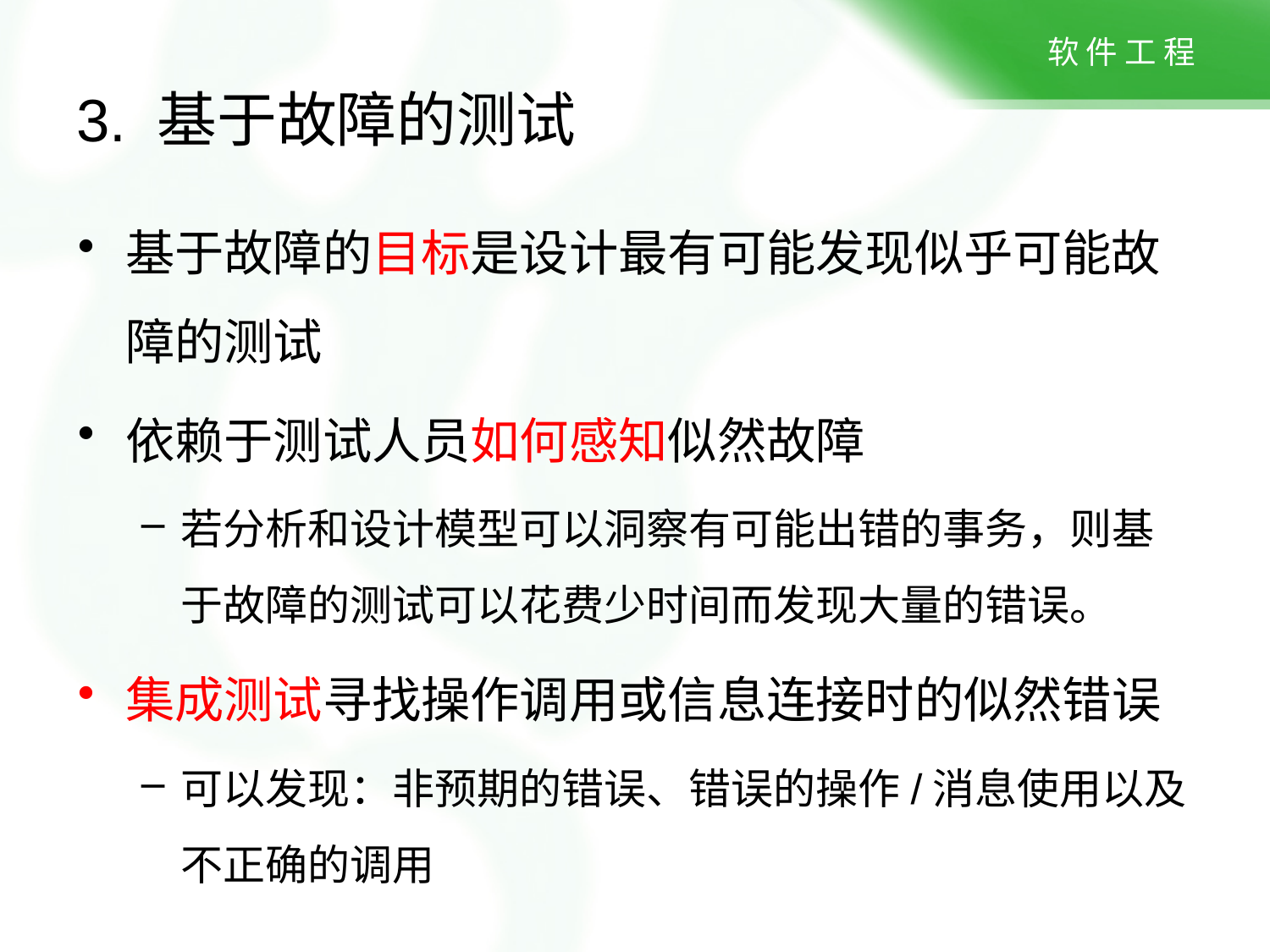

3. 基于故障的测试
基于故障的目标是设计最有可能发现似乎可能故障的测试
依赖于测试人员如何感知似然故障
若分析和设计模型可以洞察有可能出错的事务，则基于故障的测试可以花费少时间而发现大量的错误。
集成测试寻找操作调用或信息连接时的似然错误
可以发现：非预期的错误、错误的操作/消息使用以及不正确的调用